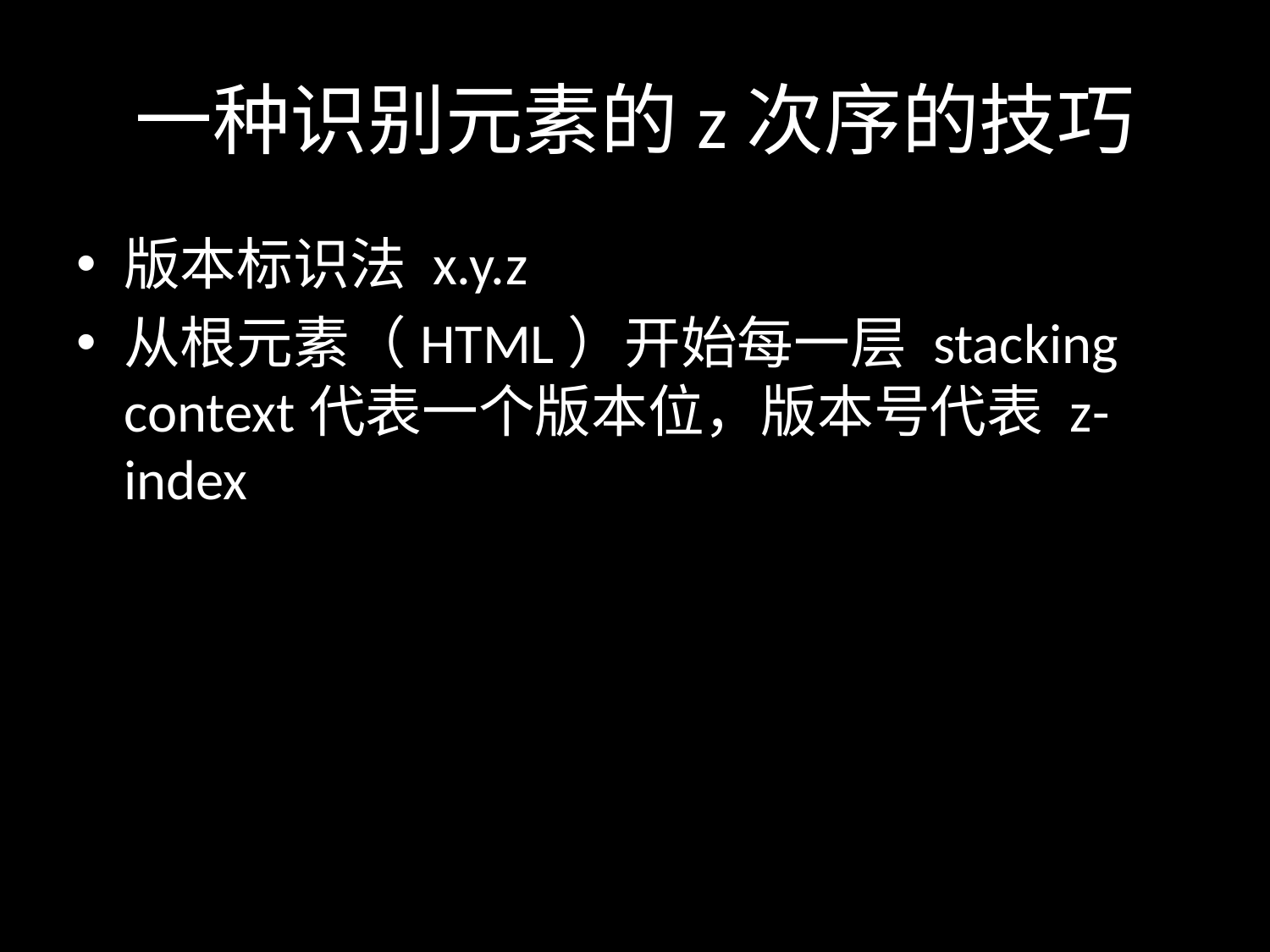

# 一种识别元素的z次序的技巧
版本标识法 x.y.z
从根元素（HTML）开始每一层 stacking context代表一个版本位，版本号代表 z-index